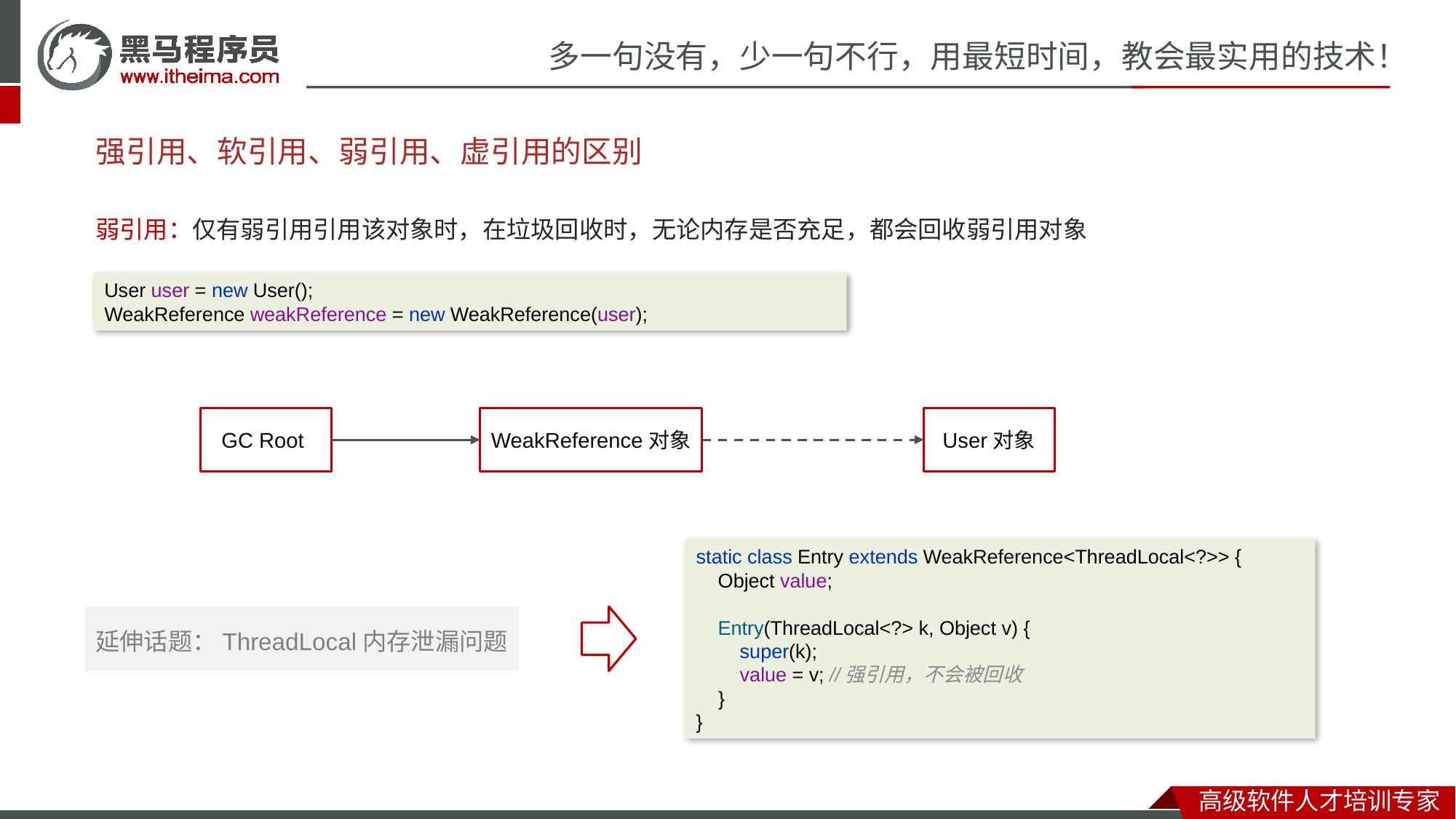

# 强引用、软引用、弱引用、虚引用的区别
弱引用：仅有弱引用引用该对象时，在垃圾回收时，无论内存是否充足，都会回收弱引用对象
User user = new User();
WeakReference weakReference = new WeakReference(user);
GC Root
WeakReference对象
User对象
static class Entry extends WeakReference<ThreadLocal<?>> {
    Object value;
    Entry(ThreadLocal<?> k, Object v) {
        super(k);
        value = v; //强引用，不会被回收
    }
}
延伸话题：ThreadLocal内存泄漏问题